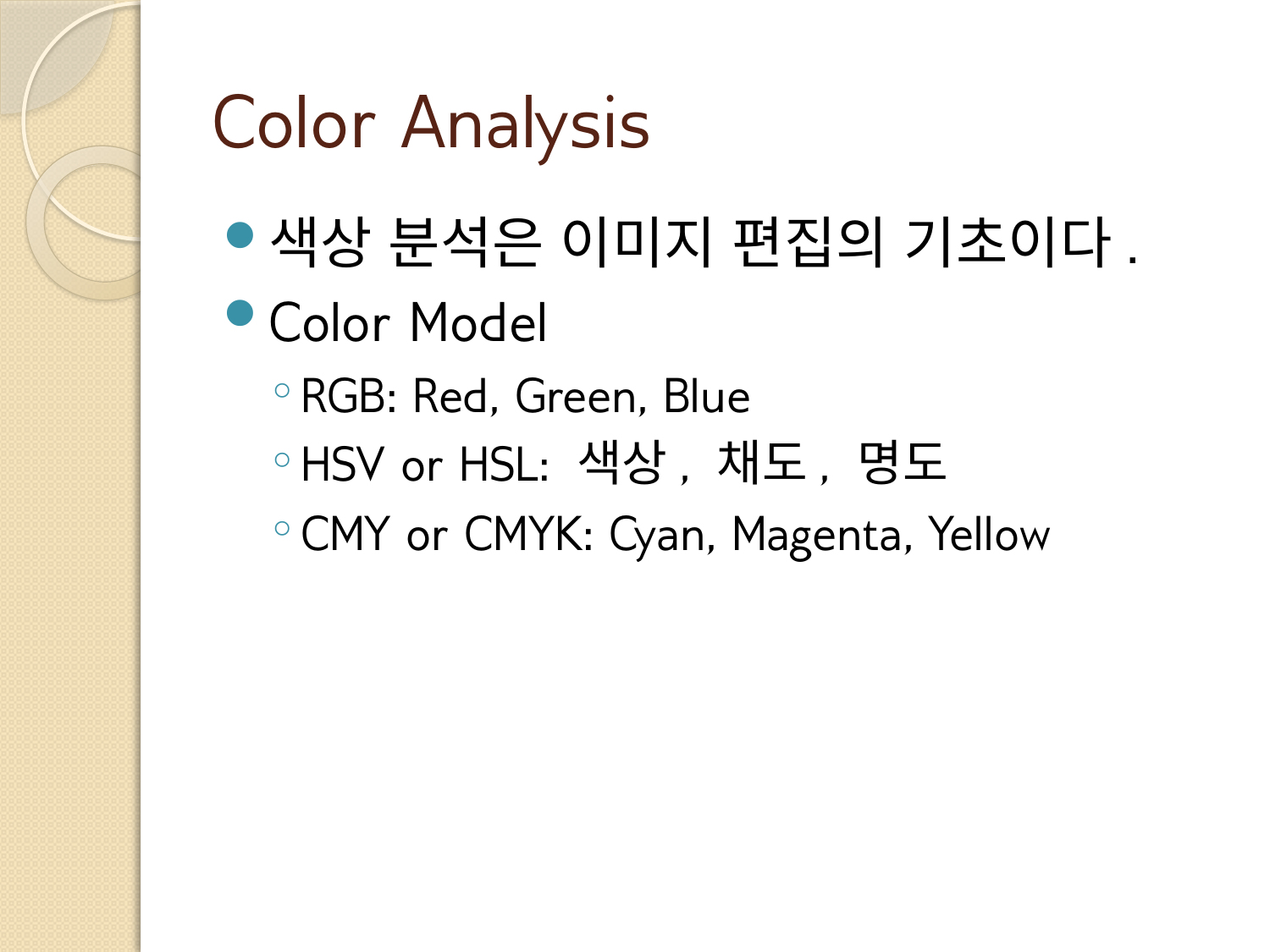

# Color Analysis
색상 분석은 이미지 편집의 기초이다.
Color Model
RGB: Red, Green, Blue
HSV or HSL: 색상, 채도, 명도
CMY or CMYK: Cyan, Magenta, Yellow